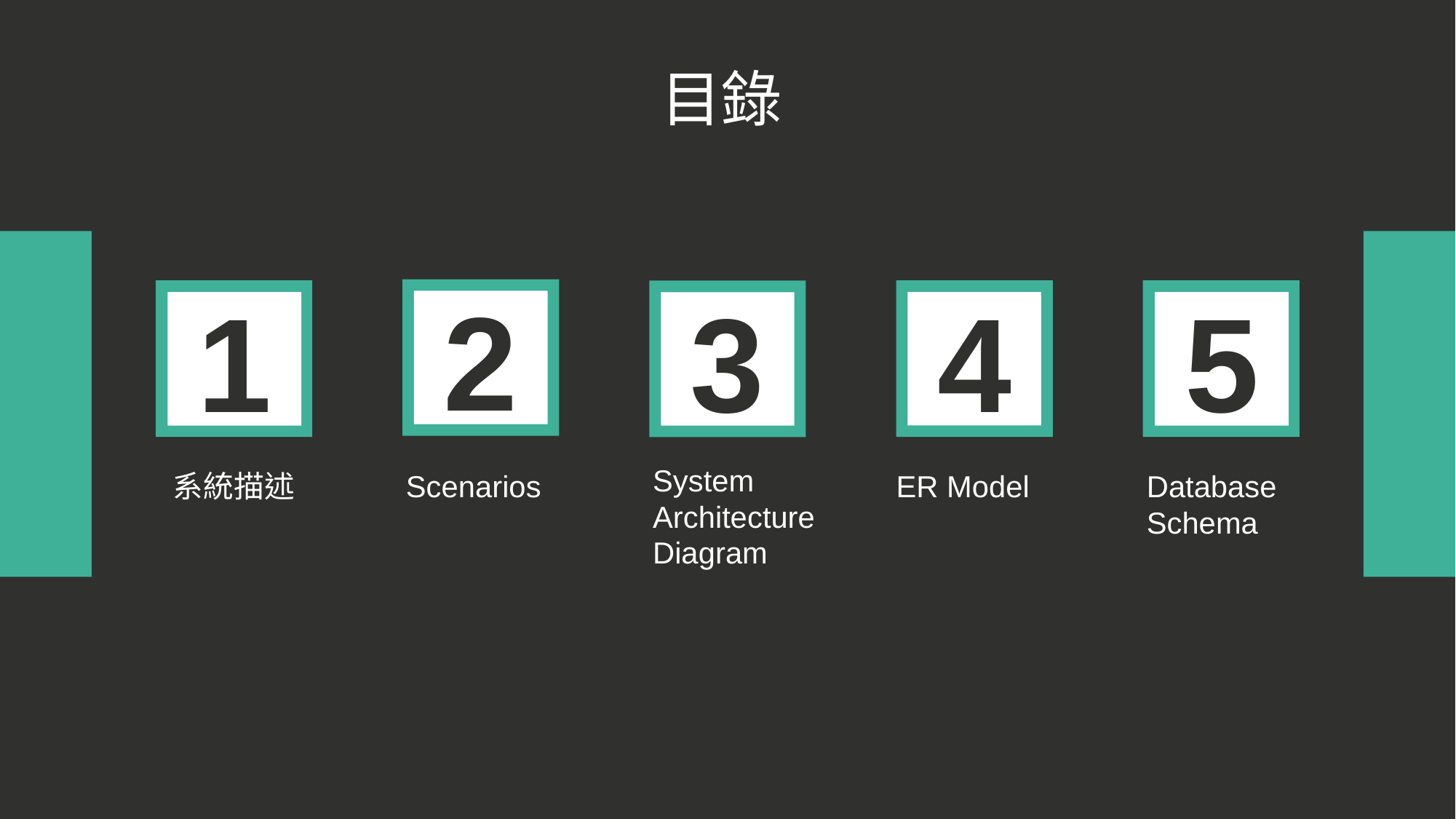

目錄

2

1

4

5

3
System
Architecture
Diagram
系統描述
Scenarios
ER Model
Database
Schema